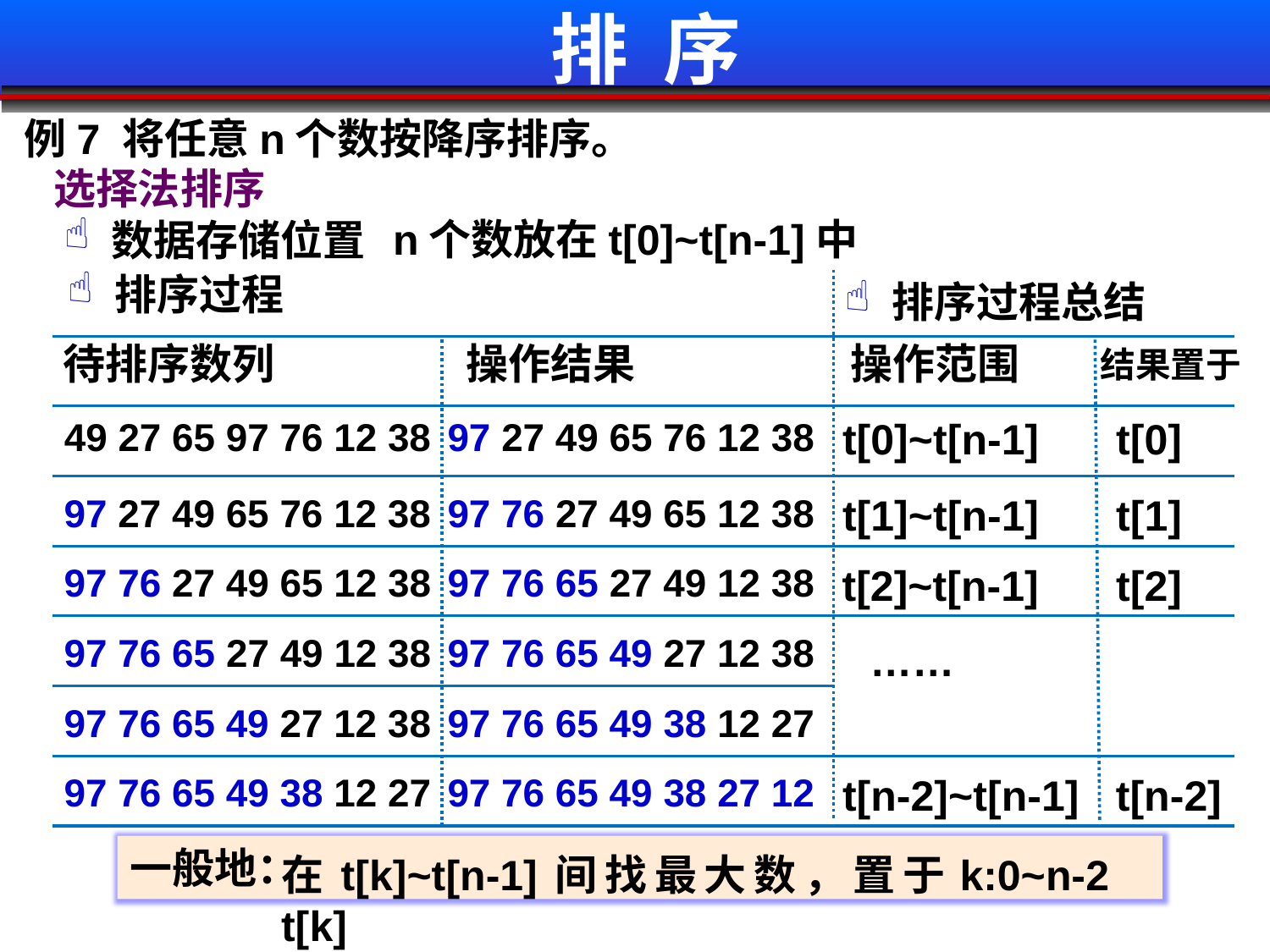

排  序

例7 将任意n个数按降序排序。
选择法排序
n个数放在t[0]~t[n-1]中
数据存储位置
排序过程
排序过程总结
待排序数列
操作结果
操作范围
结果置于
49 27 65 97 76 12 38
97 27 49 65 76 12 38
t[0]~t[n-1]
t[0]
97 27 49 65 76 12 38
97 76 27 49 65 12 38
t[1]~t[n-1]
t[1]
97 76 27 49 65 12 38
97 76 65 27 49 12 38
t[2]~t[n-1]
t[2]
97 76 65 27 49 12 38
97 76 65 49 27 12 38
……
97 76 65 49 27 12 38
97 76 65 49 38 12 27
97 76 65 49 38 12 27
97 76 65 49 38 27 12
t[n-2]~t[n-1]
t[n-2]
一般地：
在t[k]~t[n-1]间找最大数，置于t[k]
k:0~n-2